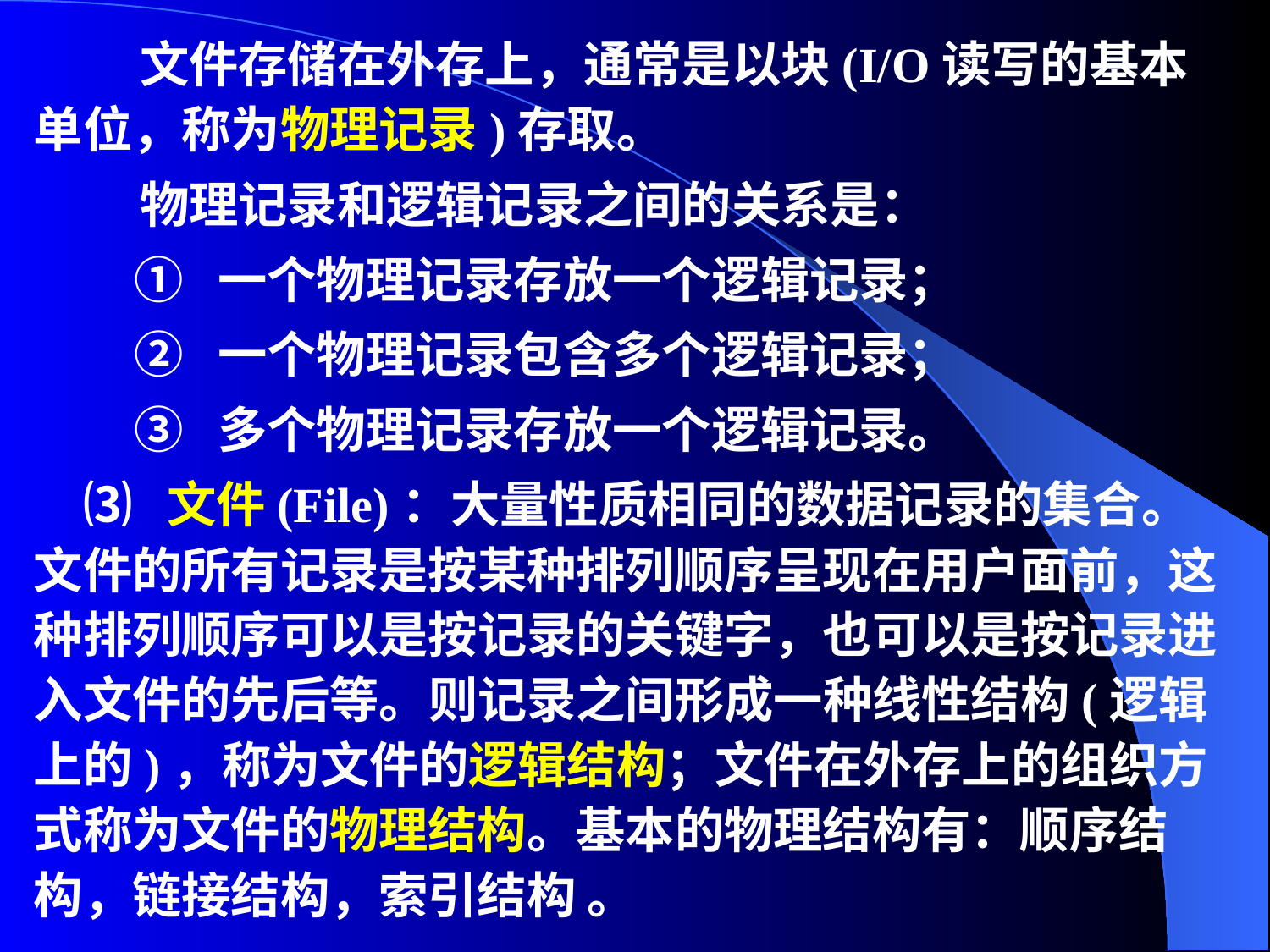

文件存储在外存上，通常是以块(I/O读写的基本单位，称为物理记录)存取。
    物理记录和逻辑记录之间的关系是：
①  一个物理记录存放一个逻辑记录；
②  一个物理记录包含多个逻辑记录；
③  多个物理记录存放一个逻辑记录。
⑶  文件(File)：大量性质相同的数据记录的集合。文件的所有记录是按某种排列顺序呈现在用户面前，这种排列顺序可以是按记录的关键字，也可以是按记录进入文件的先后等。则记录之间形成一种线性结构(逻辑上的)，称为文件的逻辑结构；文件在外存上的组织方式称为文件的物理结构。基本的物理结构有：顺序结构，链接结构，索引结构 。